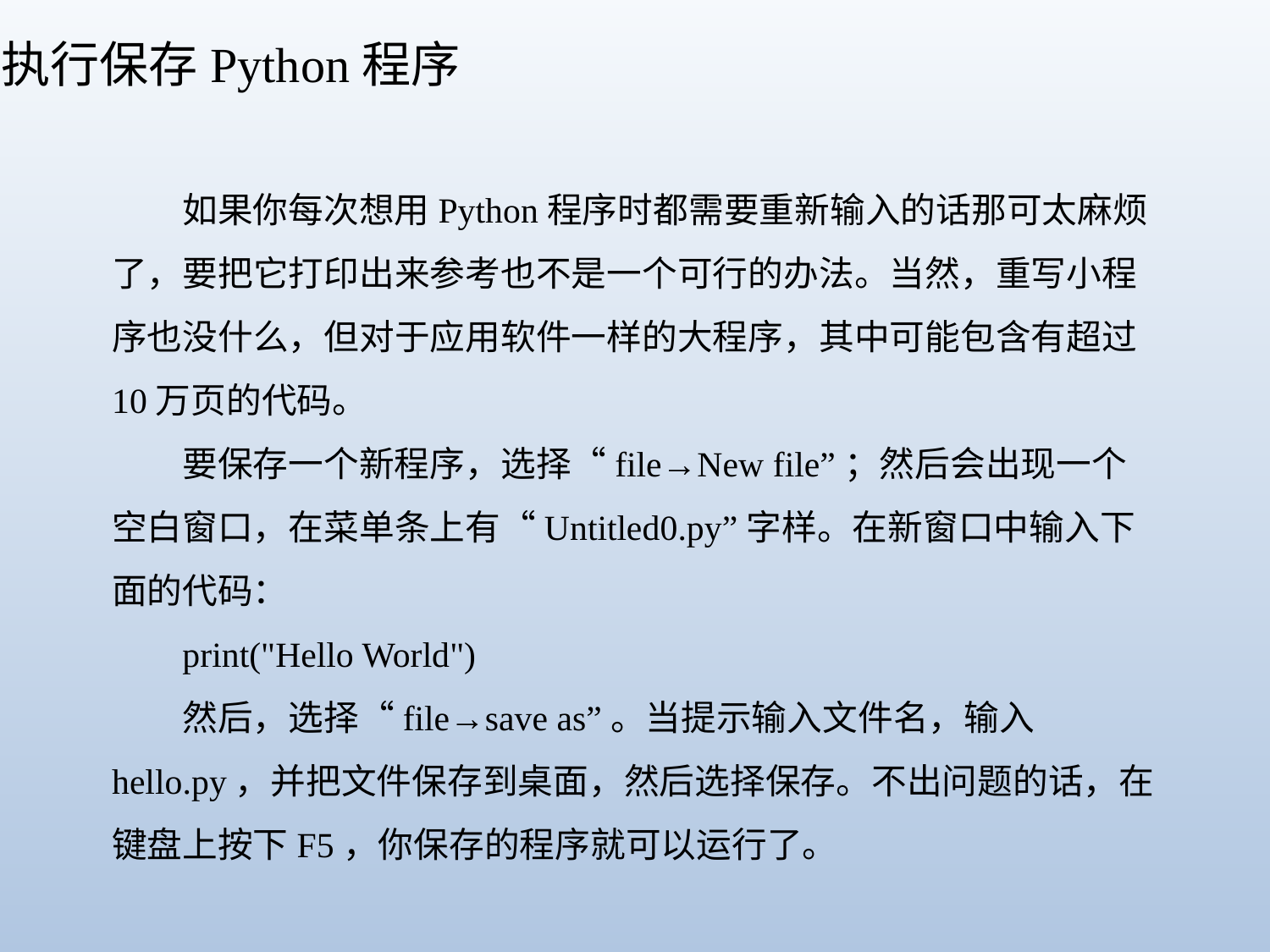

执行保存Python程序
如果你每次想用Python程序时都需要重新输入的话那可太麻烦了，要把它打印出来参考也不是一个可行的办法。当然，重写小程序也没什么，但对于应用软件一样的大程序，其中可能包含有超过10万页的代码。
要保存一个新程序，选择“file→New file”；然后会出现一个空白窗口，在菜单条上有“Untitled0.py”字样。在新窗口中输入下面的代码：
print("Hello World")
然后，选择“file→save as”。当提示输入文件名，输入hello.py，并把文件保存到桌面，然后选择保存。不出问题的话，在键盘上按下F5，你保存的程序就可以运行了。